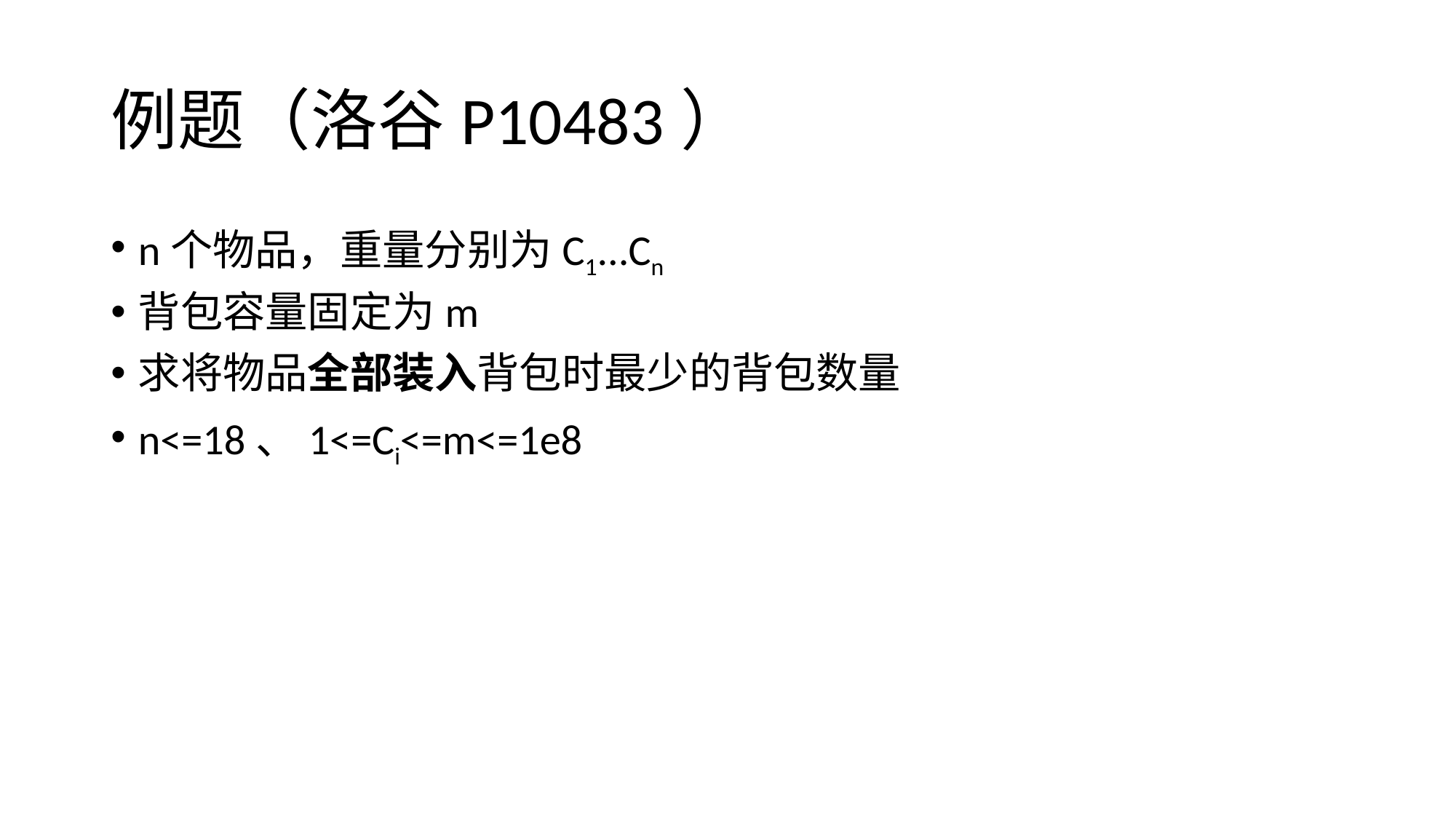

# 例题（洛谷P10483）
n个物品，重量分别为C1...Cn
背包容量固定为m
求将物品全部装入背包时最少的背包数量
n<=18、1<=Ci<=m<=1e8